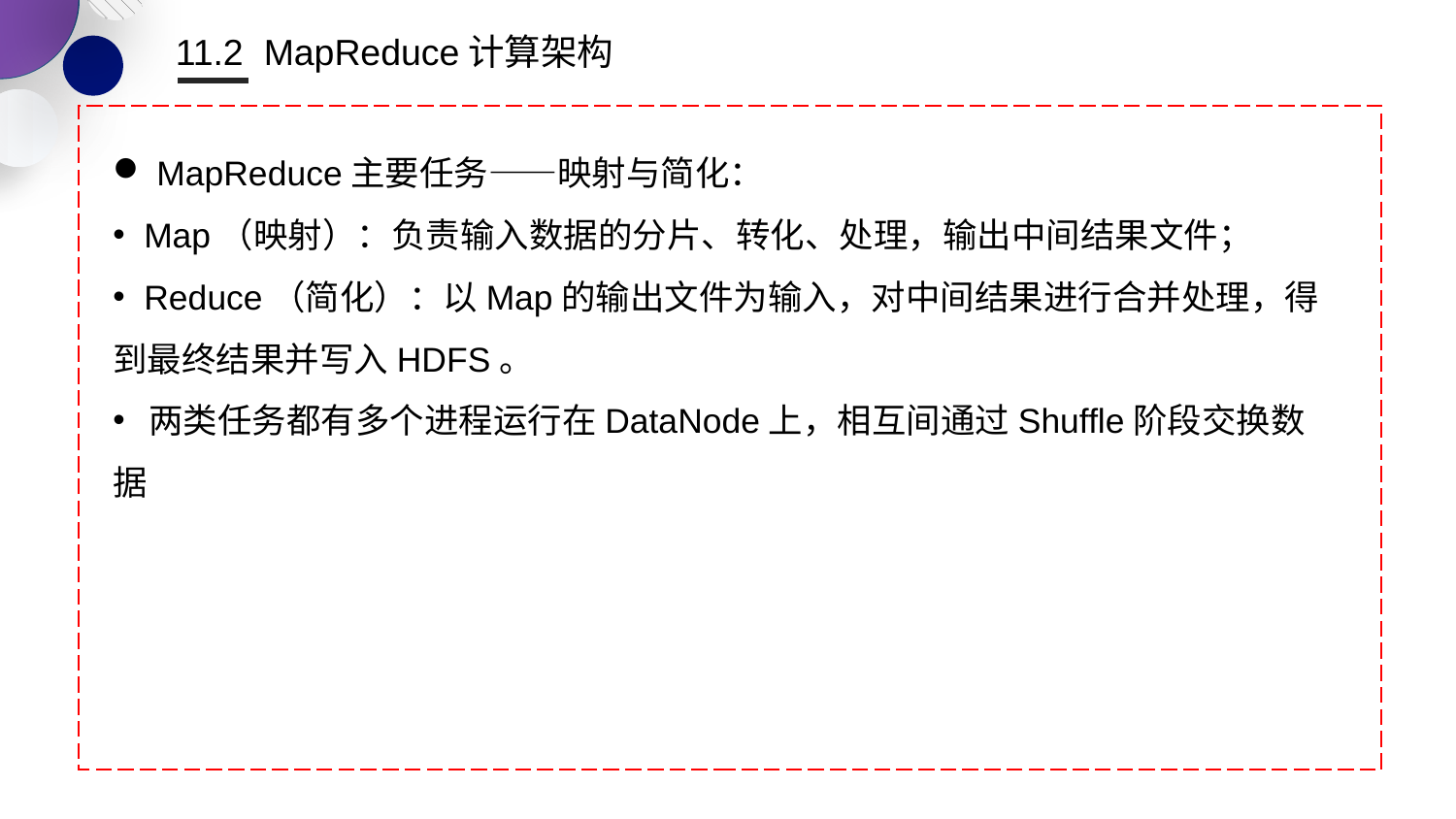

11.2  MapReduce计算架构

 MapReduce主要任务——映射与简化：
  Map（映射）：负责输入数据的分片、转化、处理，输出中间结果文件；
  Reduce（简化）：以Map的输出文件为输入，对中间结果进行合并处理，得到最终结果并写入HDFS。
  两类任务都有多个进程运行在DataNode上，相互间通过Shuffle阶段交换数据